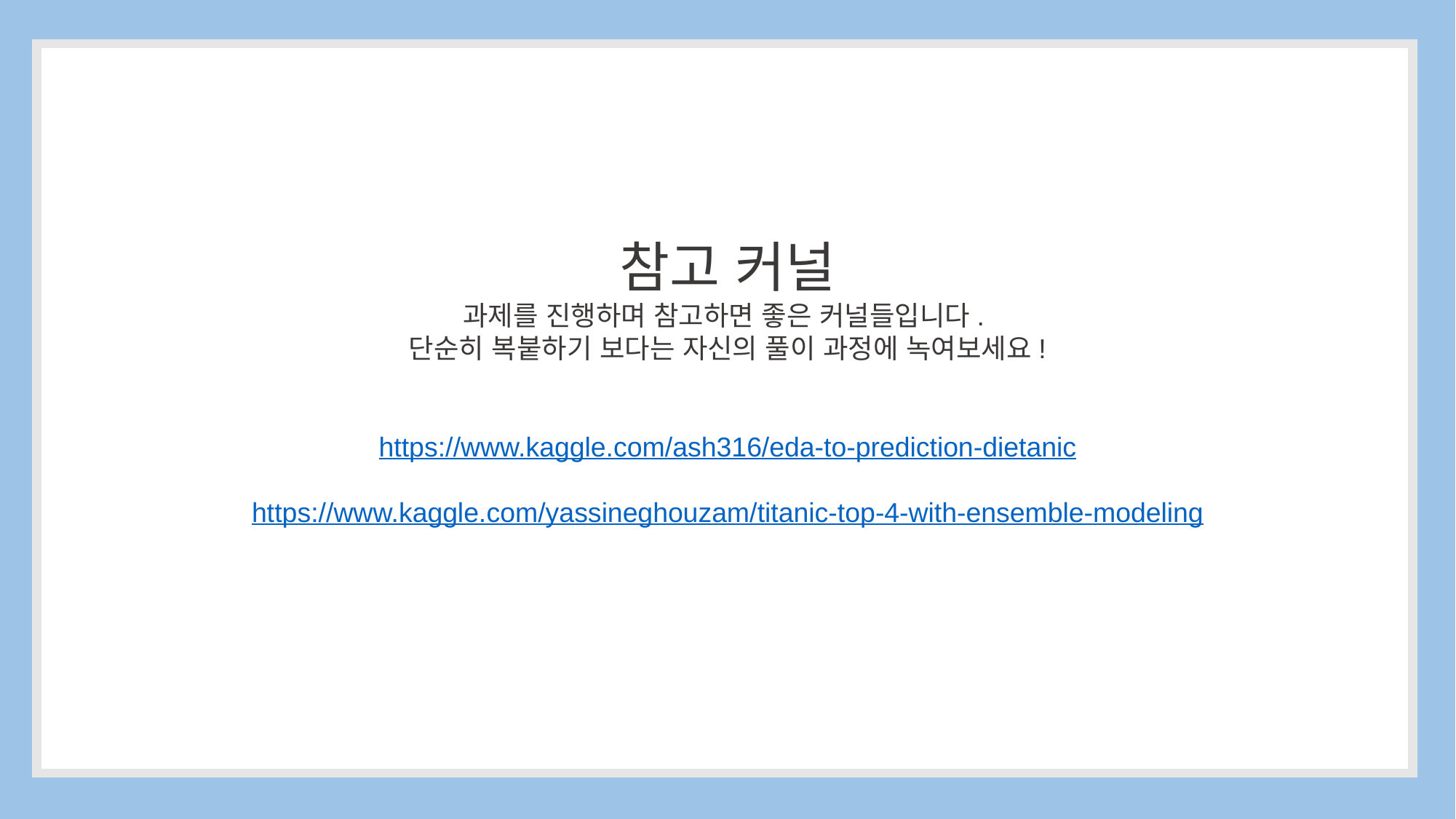

참고 커널
과제를 진행하며 참고하면 좋은 커널들입니다.
단순히 복붙하기 보다는 자신의 풀이 과정에 녹여보세요!

https://www.kaggle.com/ash316/eda-to-prediction-dietanic

https://www.kaggle.com/yassineghouzam/titanic-top-4-with-ensemble-modeling